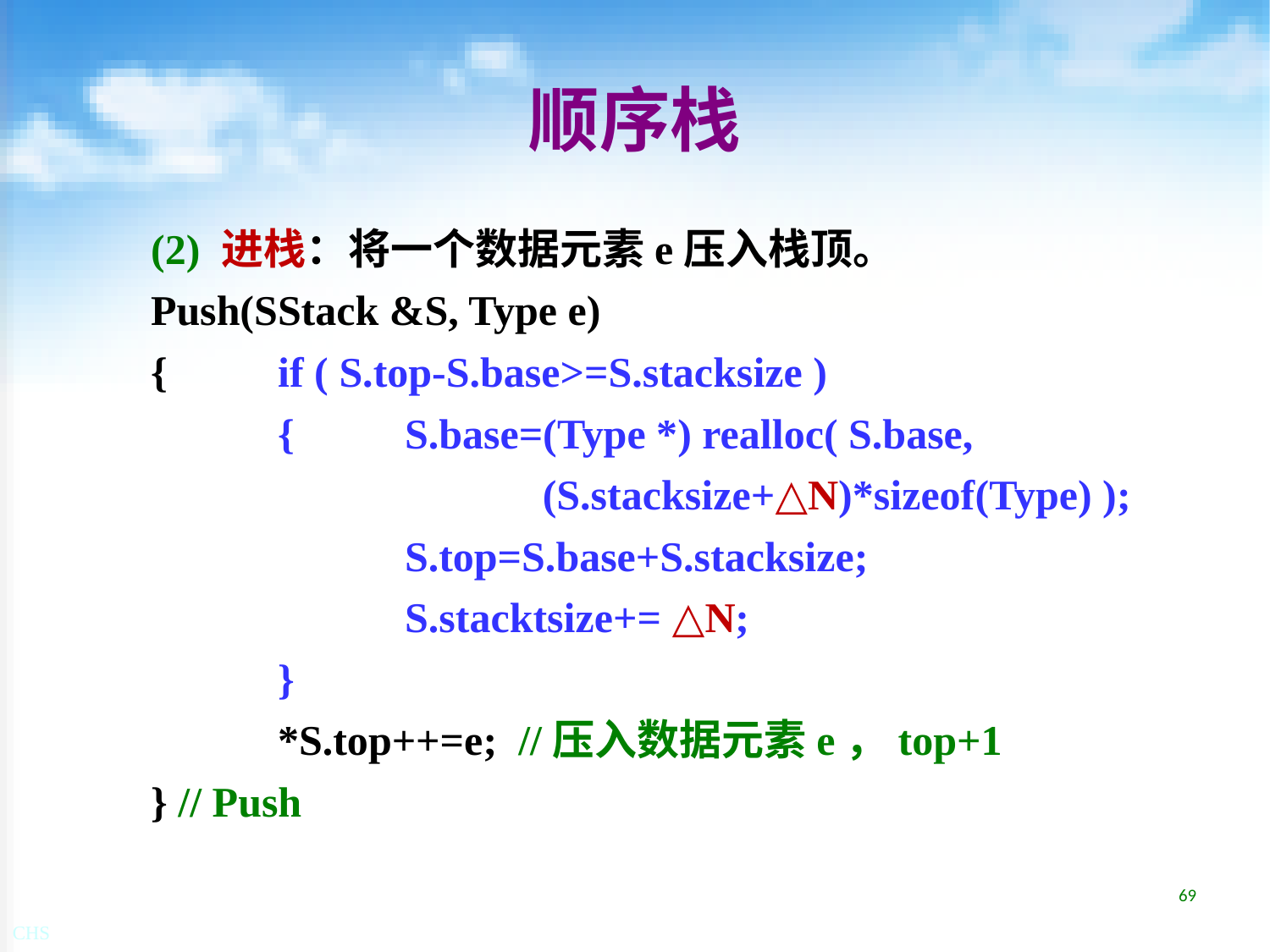

# 顺序栈
(2) 进栈：将一个数据元素e压入栈顶。
Push(SStack &S, Type e)
{	if ( S.top-S.base>=S.stacksize )
	{	S.base=(Type *) realloc( S.base,
(S.stacksize+△N)*sizeof(Type) );
		S.top=S.base+S.stacksize;
		S.stacktsize+= △N;
	}
	*S.top++=e;  //压入数据元素e，top+1
} // Push
69